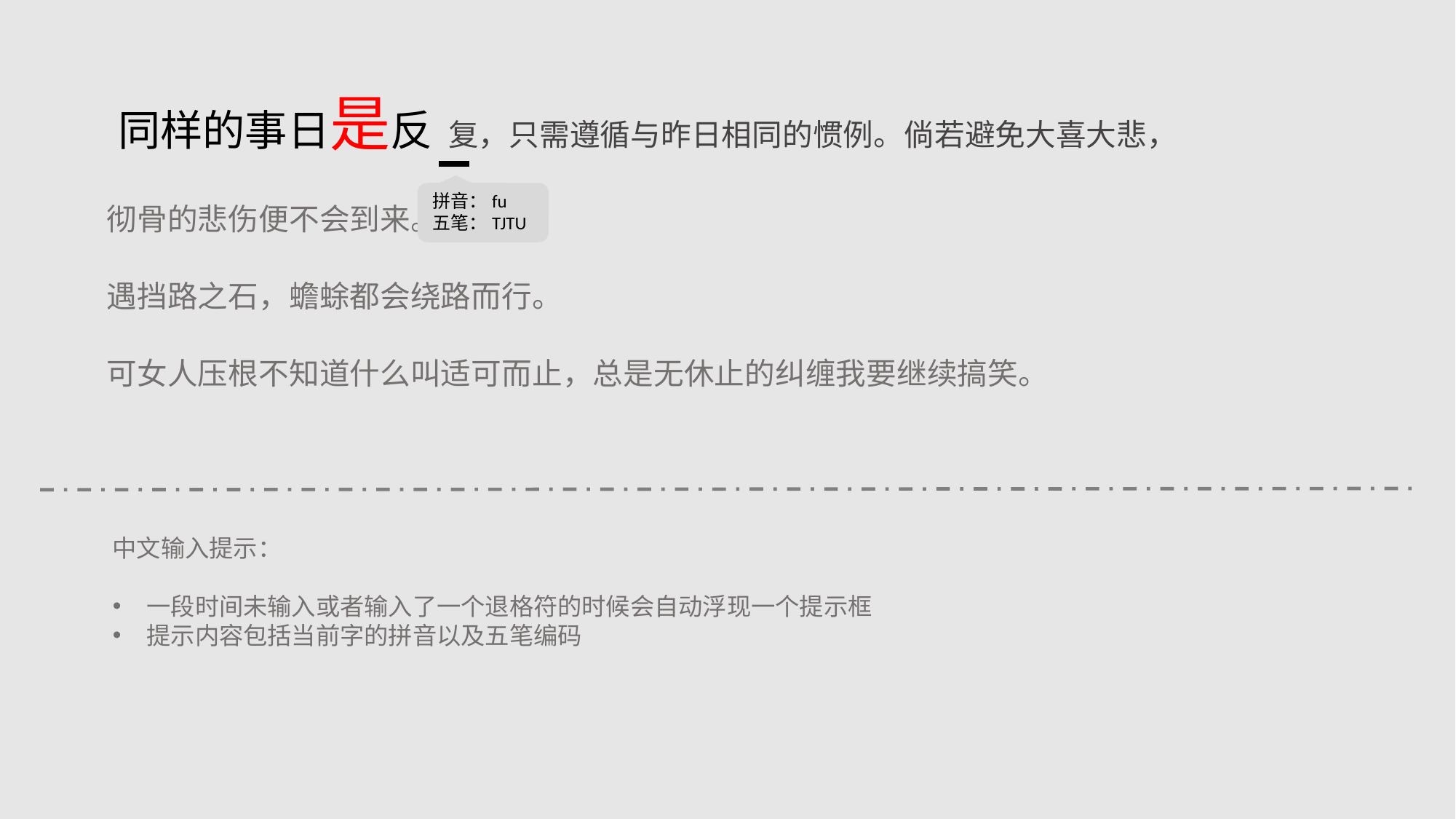

同样的事日是反 复，只需遵循与昨日相同的惯例。倘若避免大喜大悲，

拼音：fu
五笔：TJTU
彻骨的悲伤便不会到来。前方路
遇挡路之石，蟾蜍都会绕路而行。
可女人压根不知道什么叫适可而止，总是无休止的纠缠我要继续搞笑。
中文输入提示：

一段时间未输入或者输入了一个退格符的时候会自动浮现一个提示框
提示内容包括当前字的拼音以及五笔编码